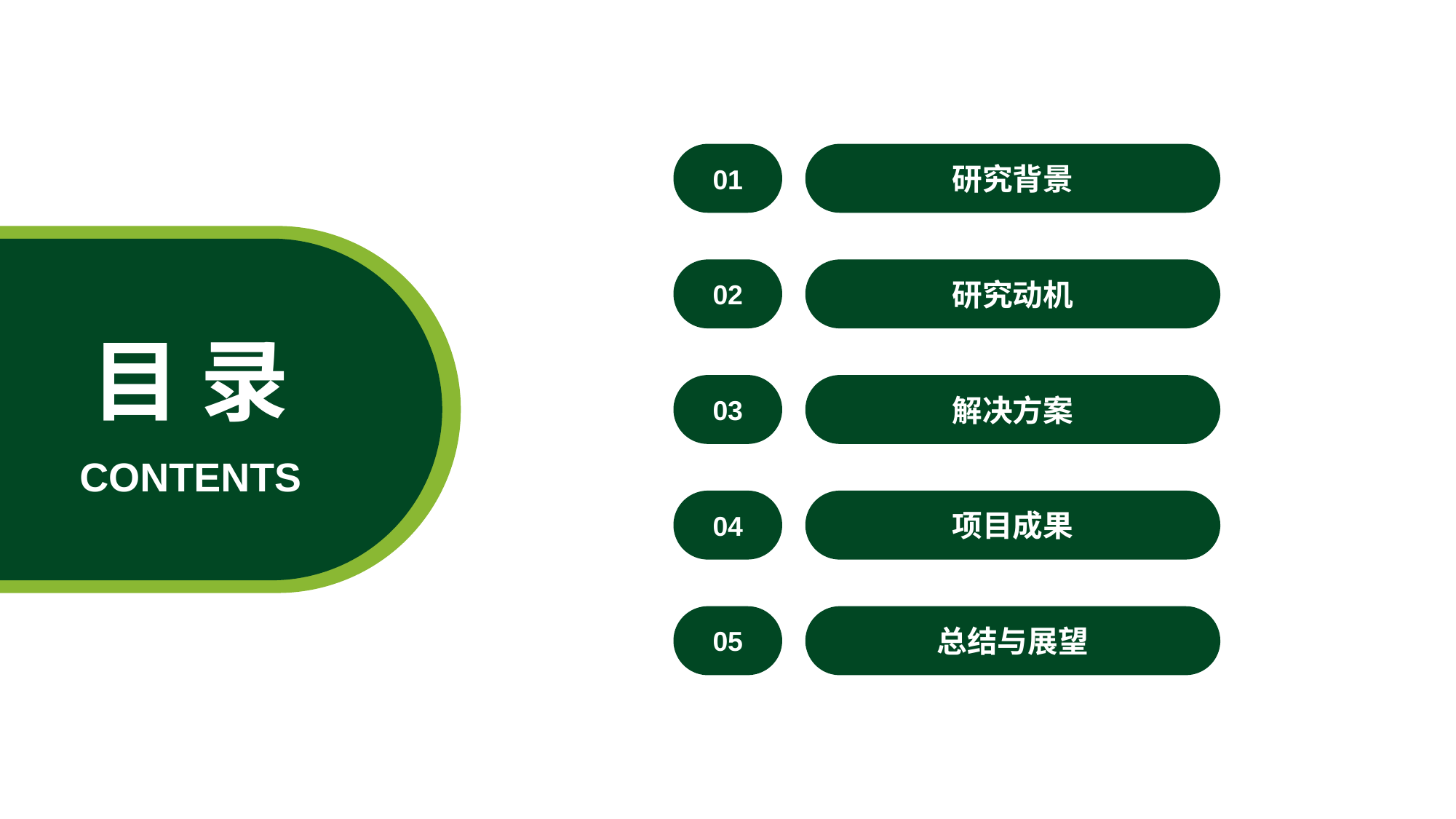

01
研究背景

02
研究动机
目 录
03
解决方案
CONTENTS
04
项目成果
05
总结与展望